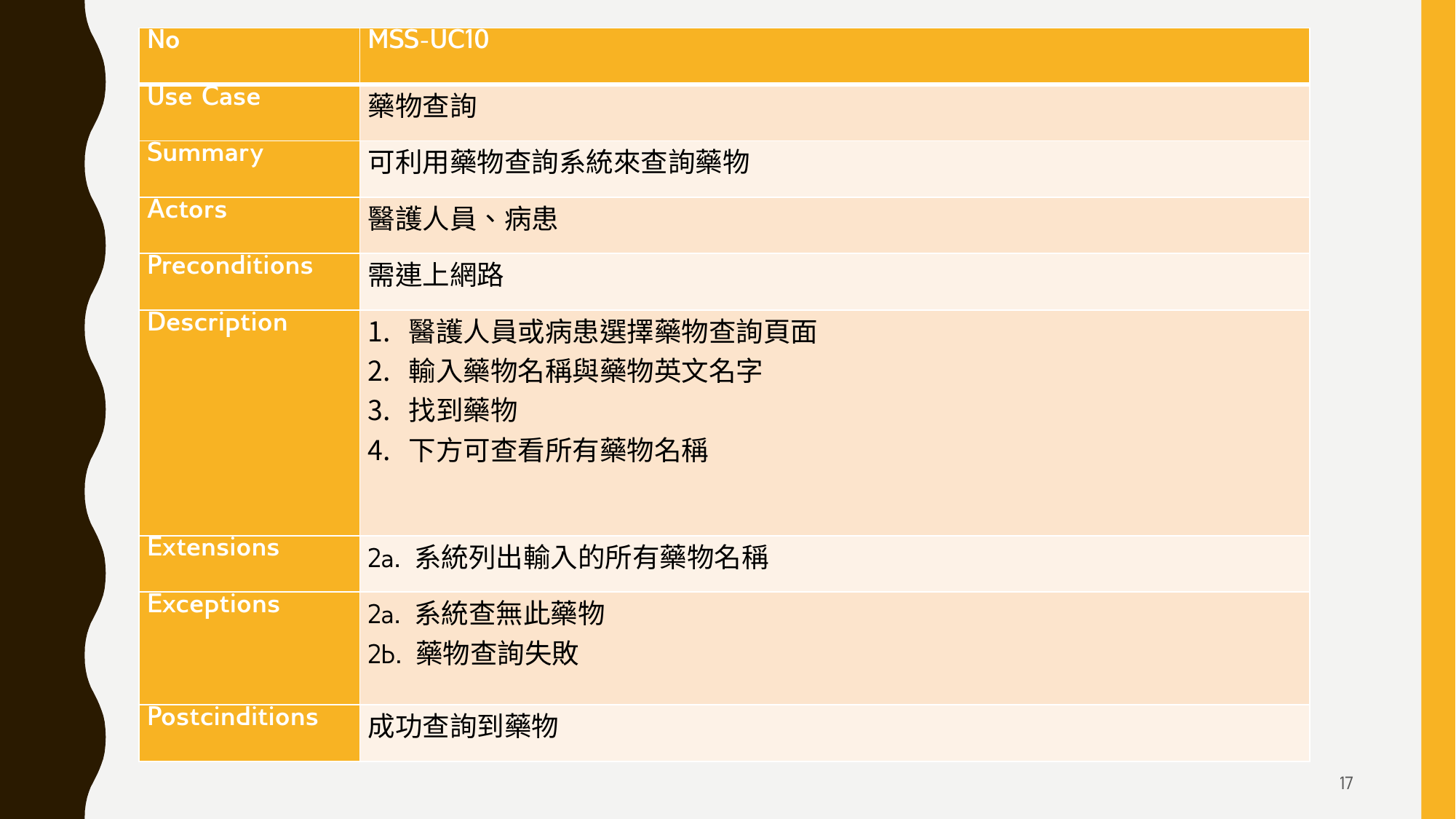

| No | MSS-UC10 |
| --- | --- |
| Use Case | 藥物查詢 |
| Summary | 可利用藥物查詢系統來查詢藥物 |
| Actors | 醫護人員、病患 |
| Preconditions | 需連上網路 |
| Description | 醫護人員或病患選擇藥物查詢頁面 輸入藥物名稱與藥物英文名字 找到藥物 下方可查看所有藥物名稱 |
| Extensions | 2a. 系統列出輸入的所有藥物名稱 |
| Exceptions | 2a. 系統查無此藥物 2b. 藥物查詢失敗 |
| Postcinditions | 成功查詢到藥物 |
17